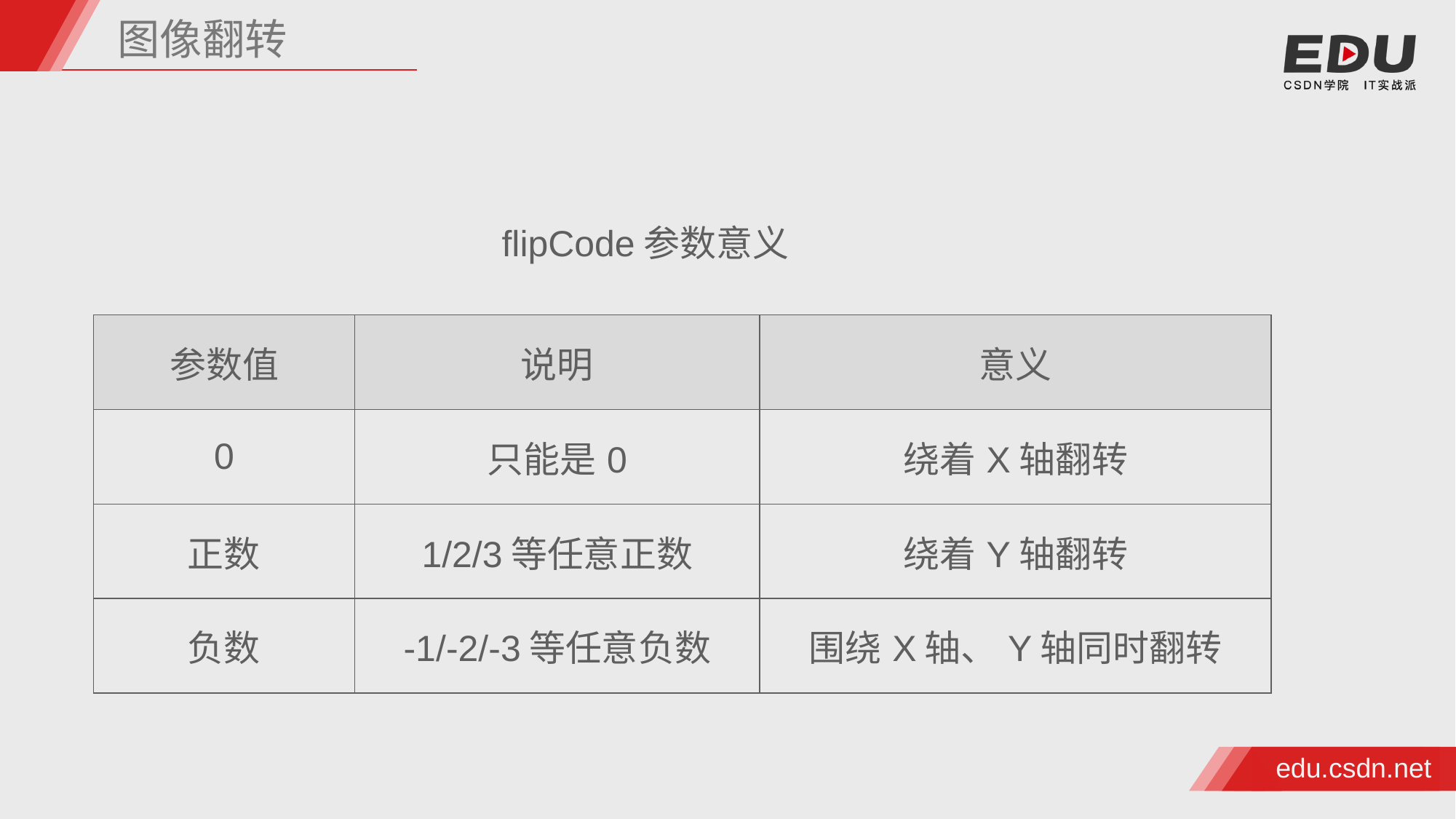

图像翻转

flipCode参数意义
| 参数值 | 说明 | 意义 |
| --- | --- | --- |
| 0 | 只能是0 | 绕着X轴翻转 |
| 正数 | 1/2/3等任意正数 | 绕着Y轴翻转 |
| 负数 | -1/-2/-3等任意负数 | 围绕X轴、Y轴同时翻转 |